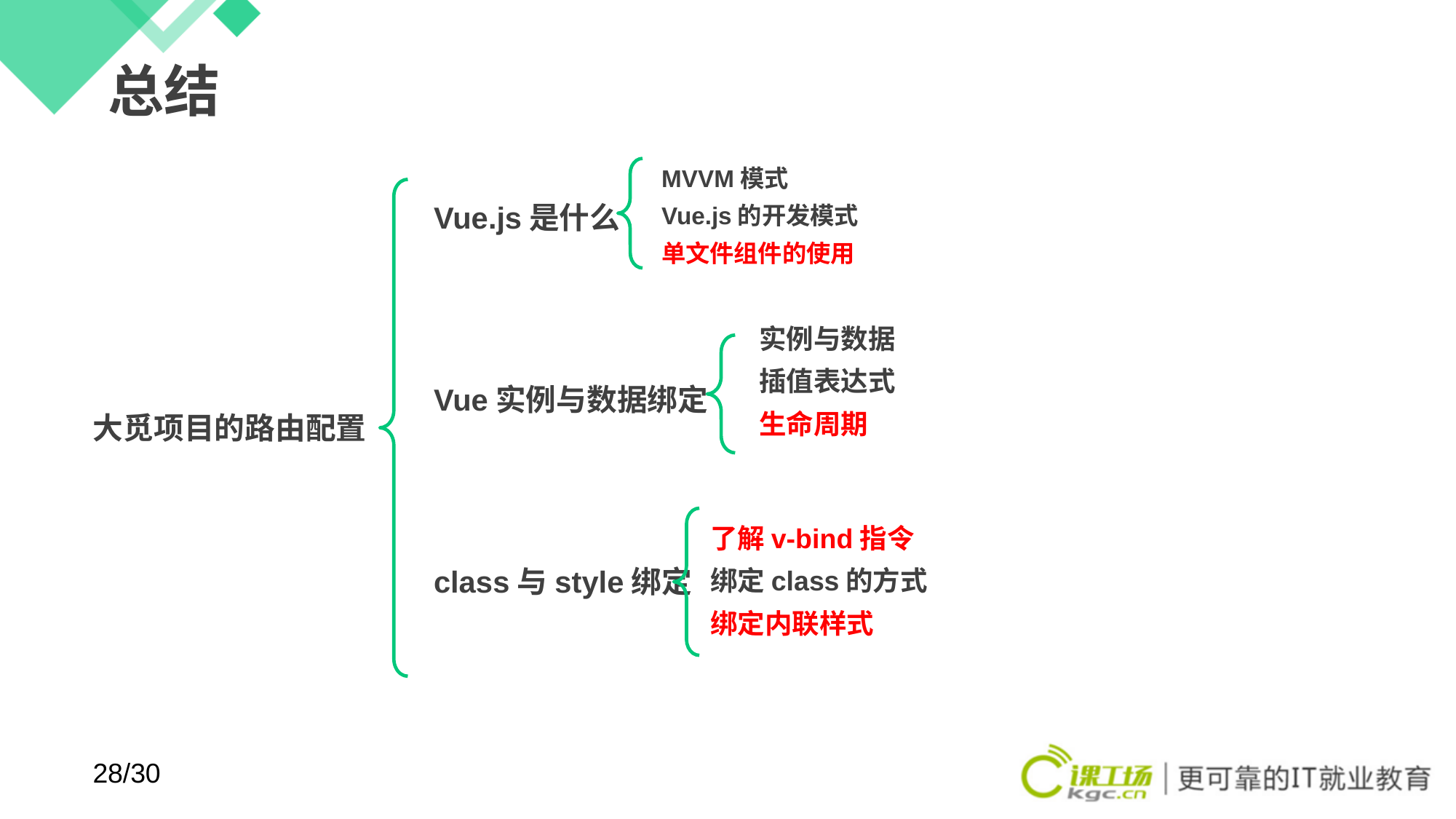

# 总结
MVVM模式
Vue.js的开发模式
单文件组件的使用

Vue.js是什么

Vue实例与数据绑定

class与style绑定

实例与数据
插值表达式
生命周期

大觅项目的路由配置
了解v-bind指令
绑定class的方式
绑定内联样式